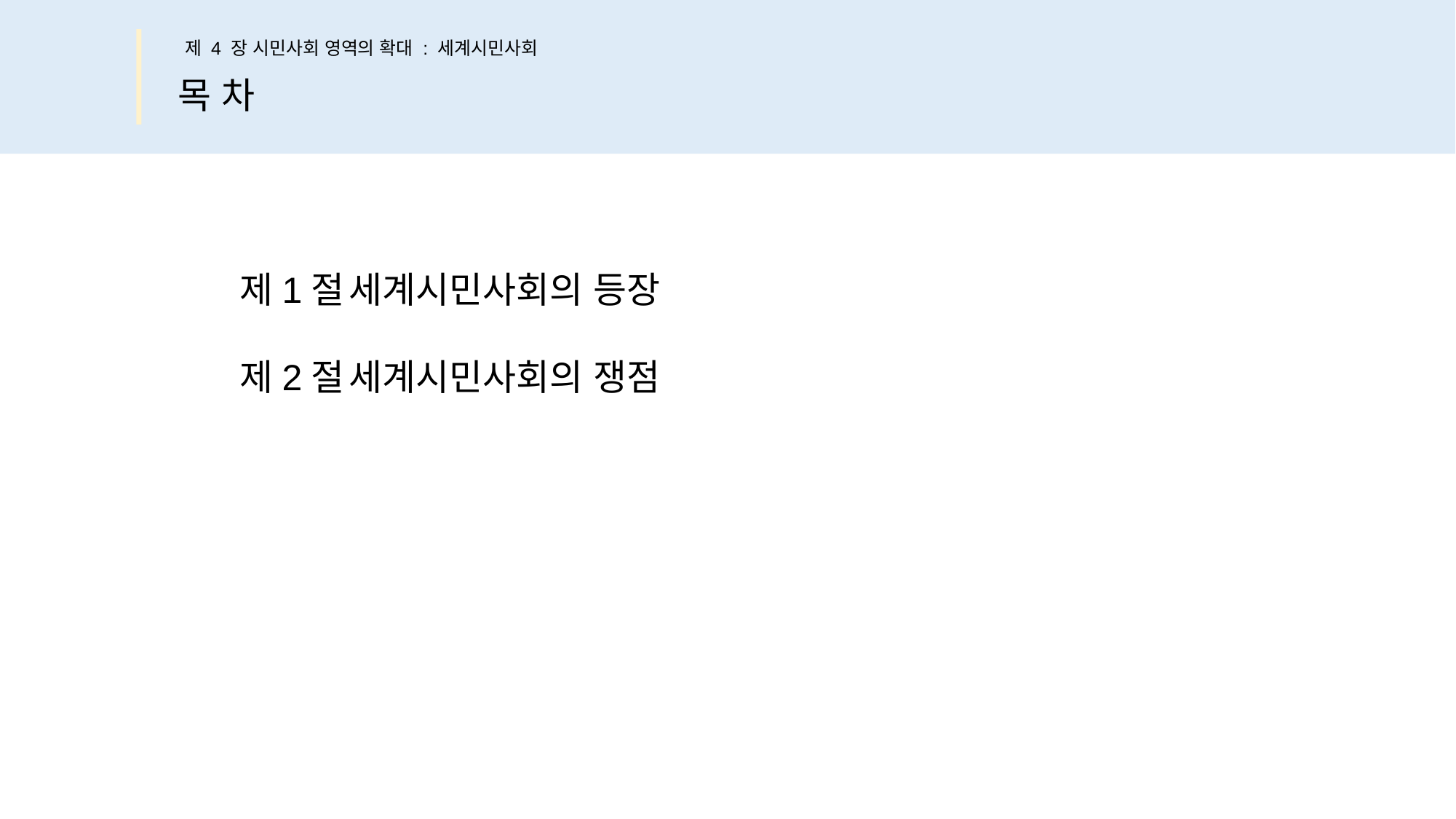

제 4 장 시민사회 영역의 확대 : 세계시민사회
목 차
제1절	세계시민사회의 등장
제2절	세계시민사회의 쟁점